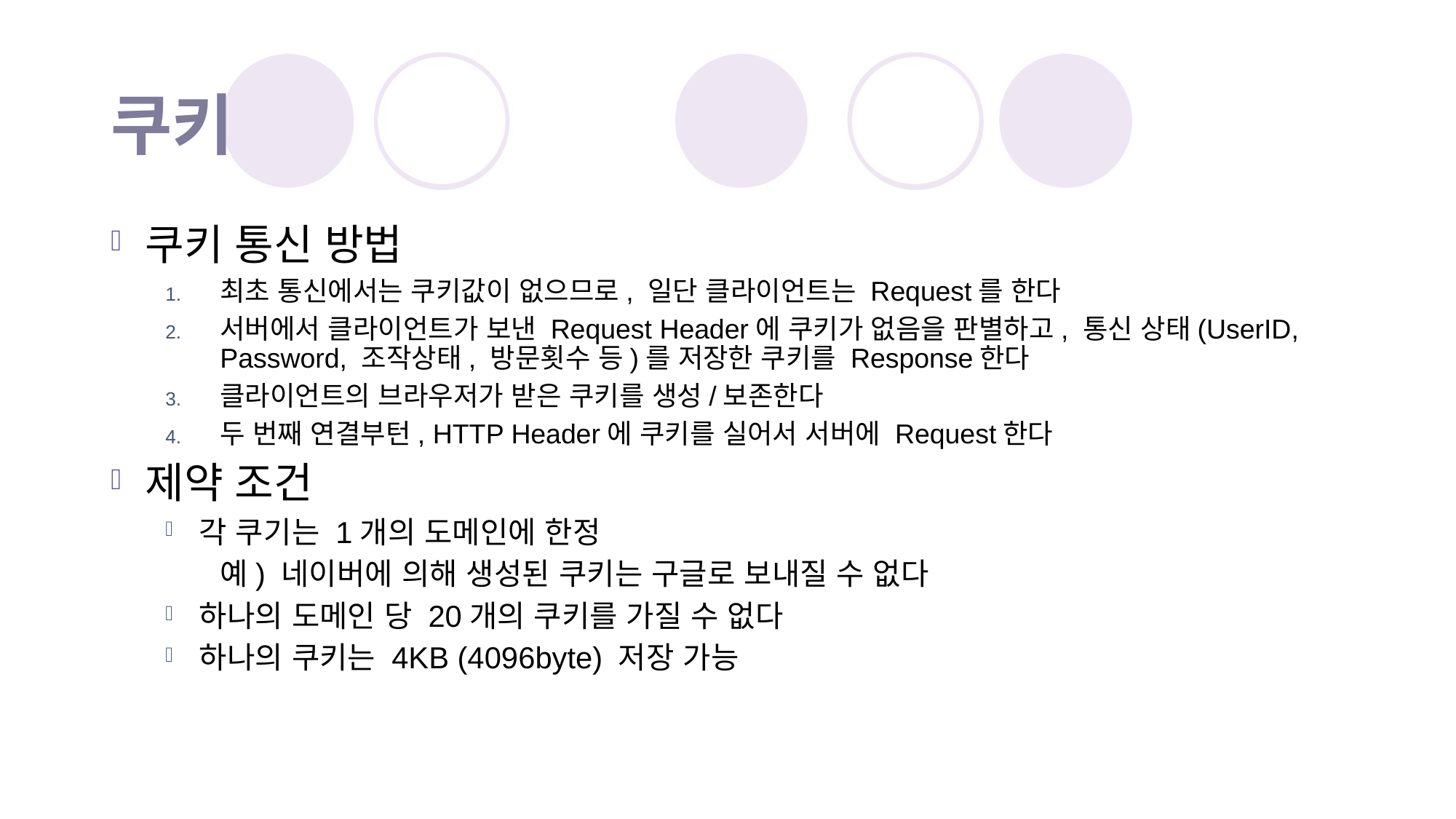

# 쿠키
쿠키 통신 방법
최초 통신에서는 쿠키값이 없으므로, 일단 클라이언트는 Request를 한다
서버에서 클라이언트가 보낸 Request Header에 쿠키가 없음을 판별하고, 통신 상태(UserID, Password, 조작상태, 방문횟수 등)를 저장한 쿠키를 Response한다
클라이언트의 브라우저가 받은 쿠키를 생성/보존한다
두 번째 연결부턴, HTTP Header에 쿠키를 실어서 서버에 Request한다
제약 조건
각 쿠기는 1개의 도메인에 한정
예) 네이버에 의해 생성된 쿠키는 구글로 보내질 수 없다
하나의 도메인 당 20개의 쿠키를 가질 수 없다
하나의 쿠키는 4KB (4096byte) 저장 가능